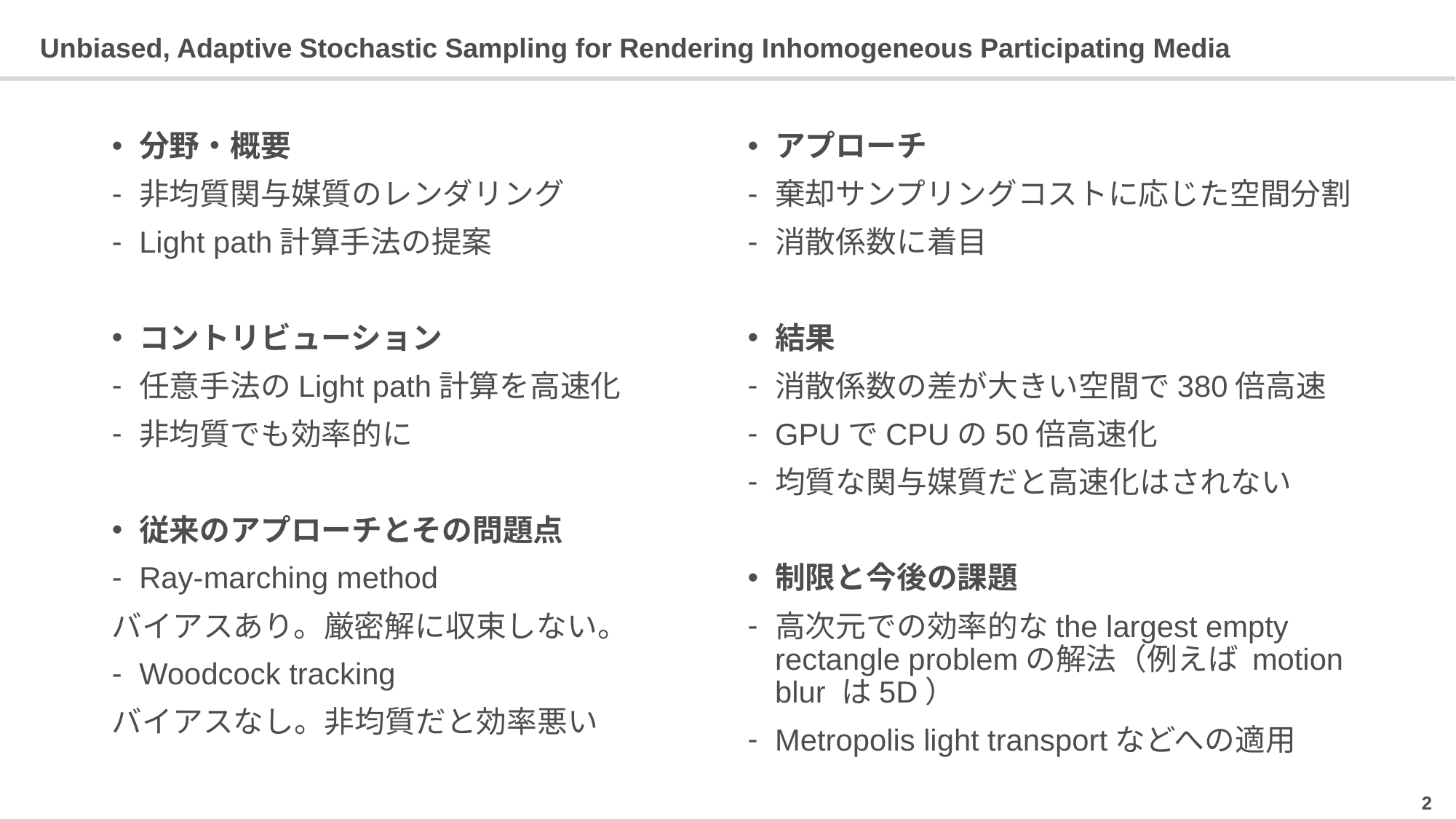

# Unbiased, Adaptive Stochastic Sampling for Rendering Inhomogeneous Participating Media
分野・概要
非均質関与媒質のレンダリング
Light path計算手法の提案

コントリビューション
任意手法のLight path計算を高速化
非均質でも効率的に

従来のアプローチとその問題点
Ray-marching method
バイアスあり。厳密解に収束しない。
Woodcock tracking
バイアスなし。非均質だと効率悪い

アプローチ
棄却サンプリングコストに応じた空間分割
消散係数に着目

結果
消散係数の差が大きい空間で380倍高速
GPUでCPUの50倍高速化
均質な関与媒質だと高速化はされない

制限と今後の課題
高次元での効率的なthe largest empty rectangle problemの解法（例えば motion blur は5D）
Metropolis light transportなどへの適用
2